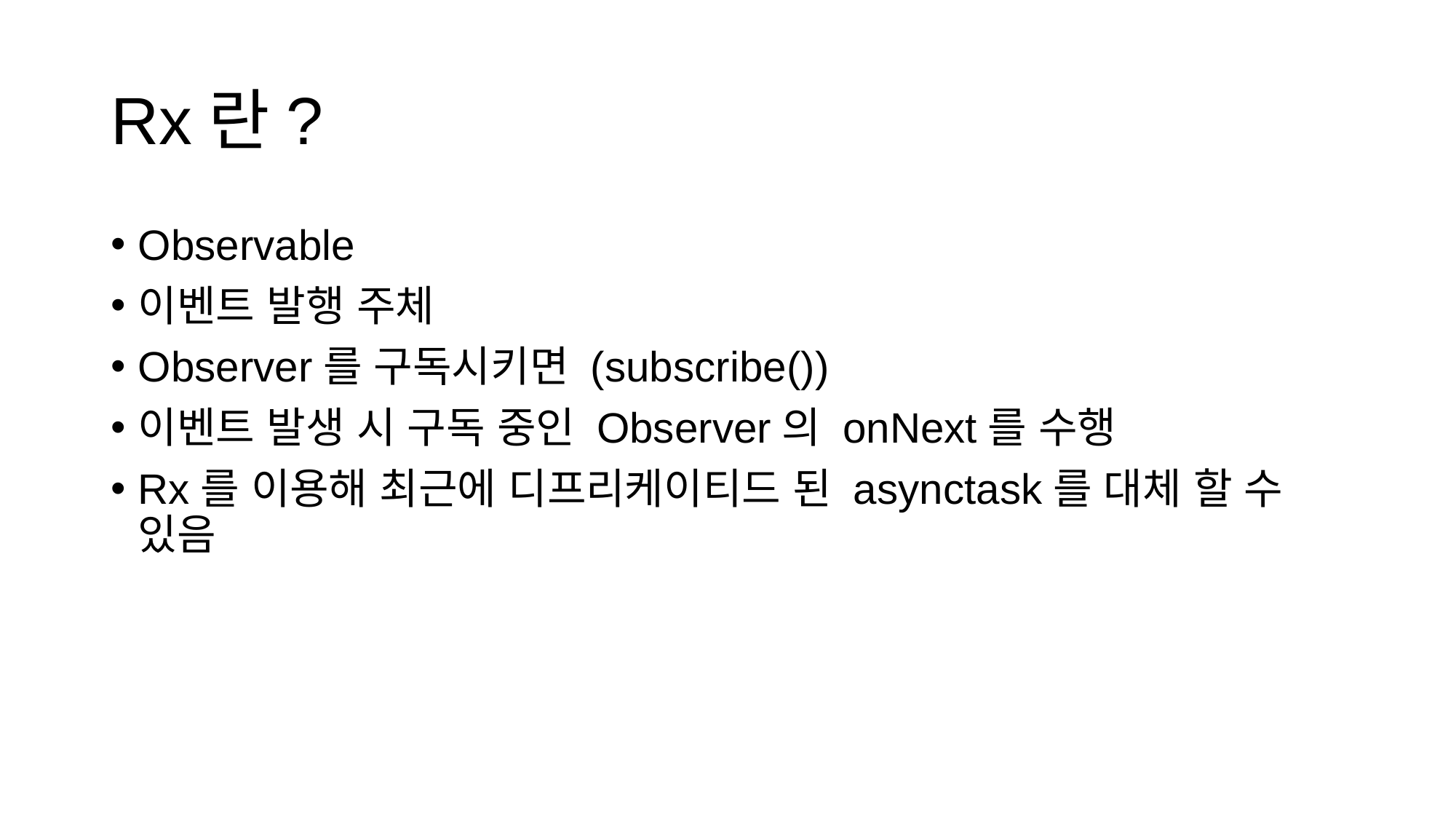

# Rx란?
Observable
이벤트 발행 주체
Observer를 구독시키면 (subscribe())
이벤트 발생 시 구독 중인 Observer의 onNext를 수행
Rx를 이용해 최근에 디프리케이티드 된 asynctask를 대체 할 수 있음